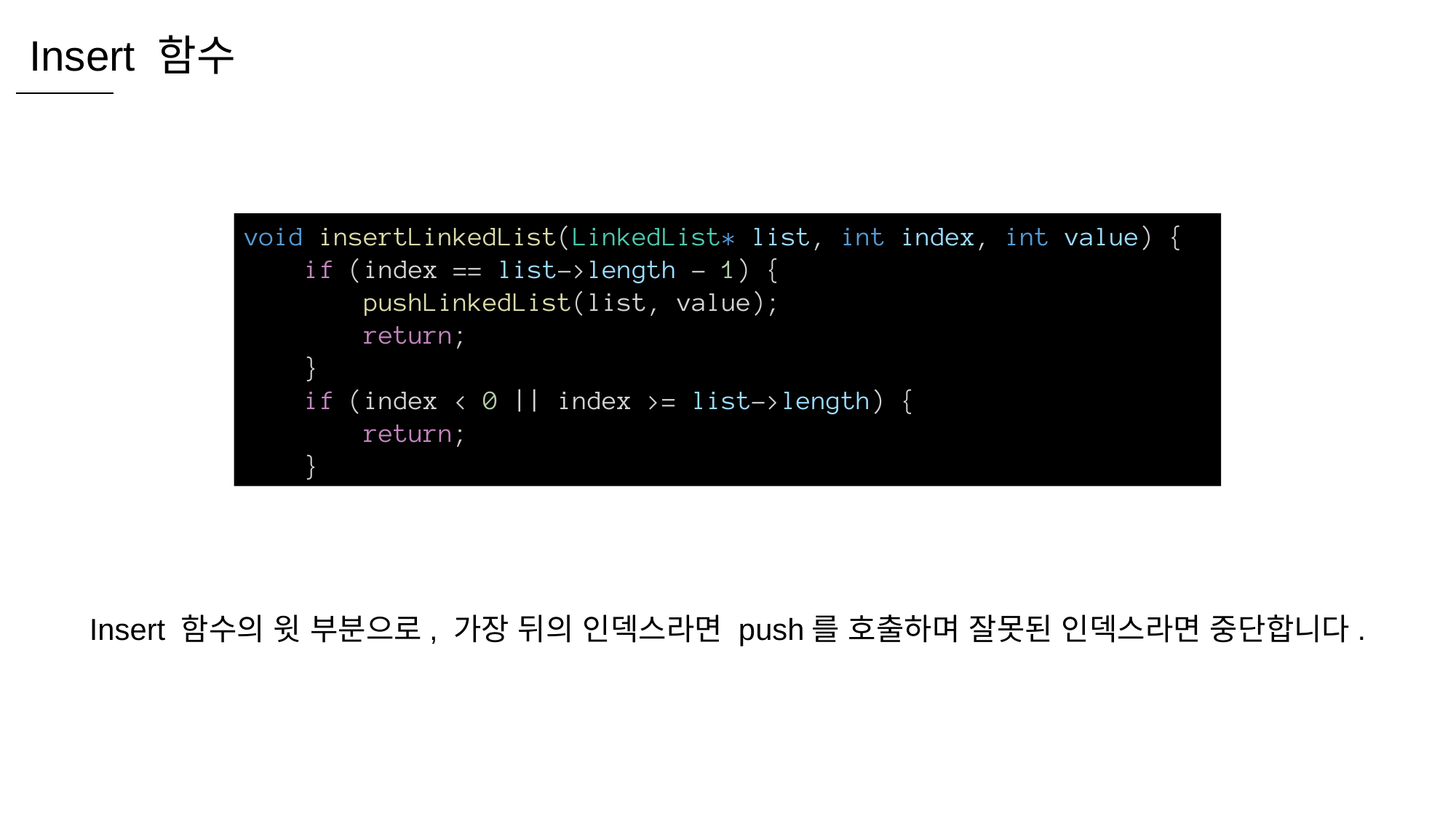

Insert 함수
void insertLinkedList(LinkedList* list, int index, int value) {
    if (index == list->length - 1) {
        pushLinkedList(list, value);
        return;
    }
    if (index < 0 || index >= list->length) {
        return;
    }
Insert 함수의 윗 부분으로, 가장 뒤의 인덱스라면 push를 호출하며 잘못된 인덱스라면 중단합니다.